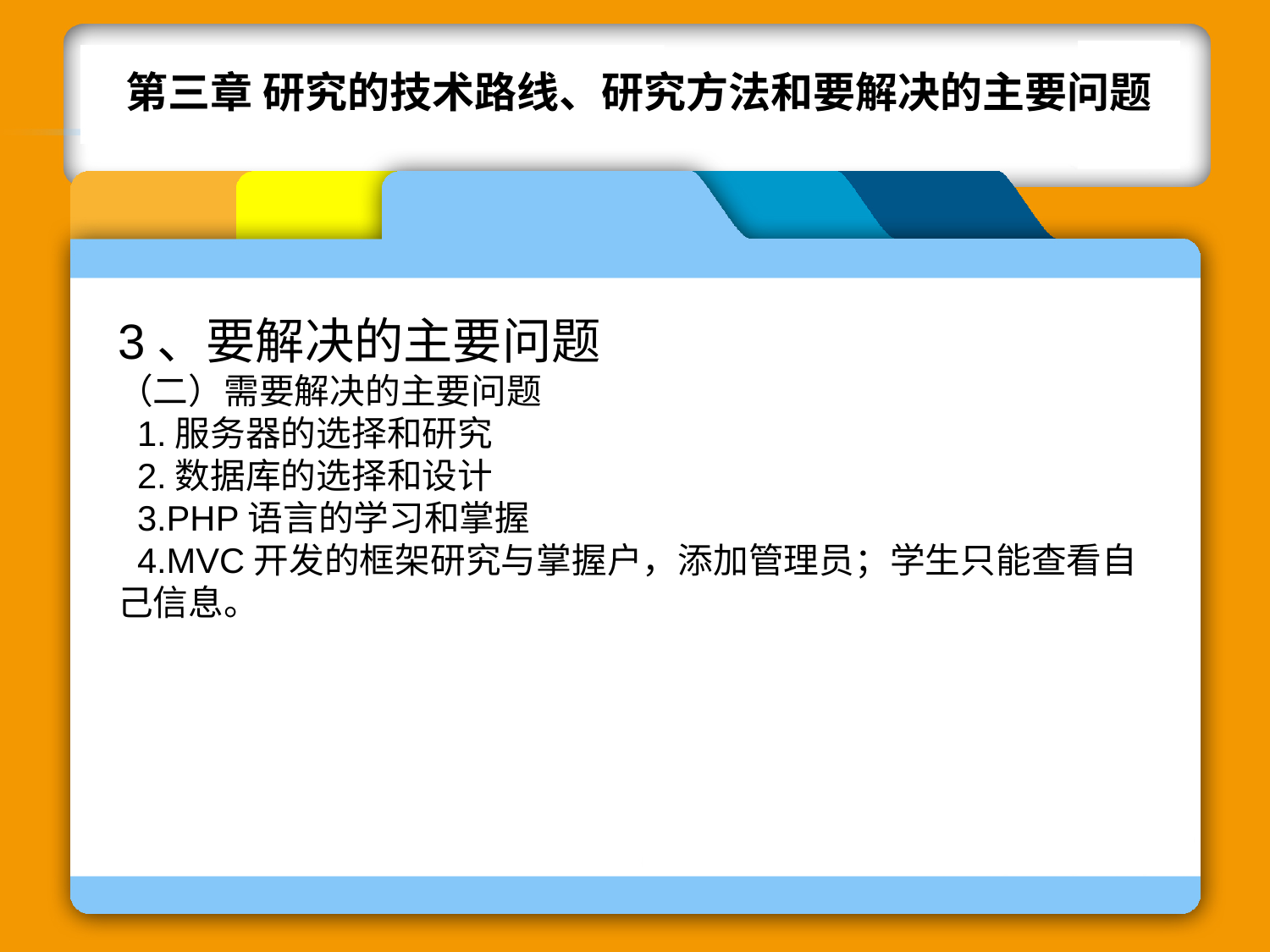

第三章 研究的技术路线、研究方法和要解决的主要问题

3、要解决的主要问题
（二）需要解决的主要问题
  1.服务器的选择和研究
  2.数据库的选择和设计
  3.PHP语言的学习和掌握
  4.MVC开发的框架研究与掌握户，添加管理员；学生只能查看自己信息。